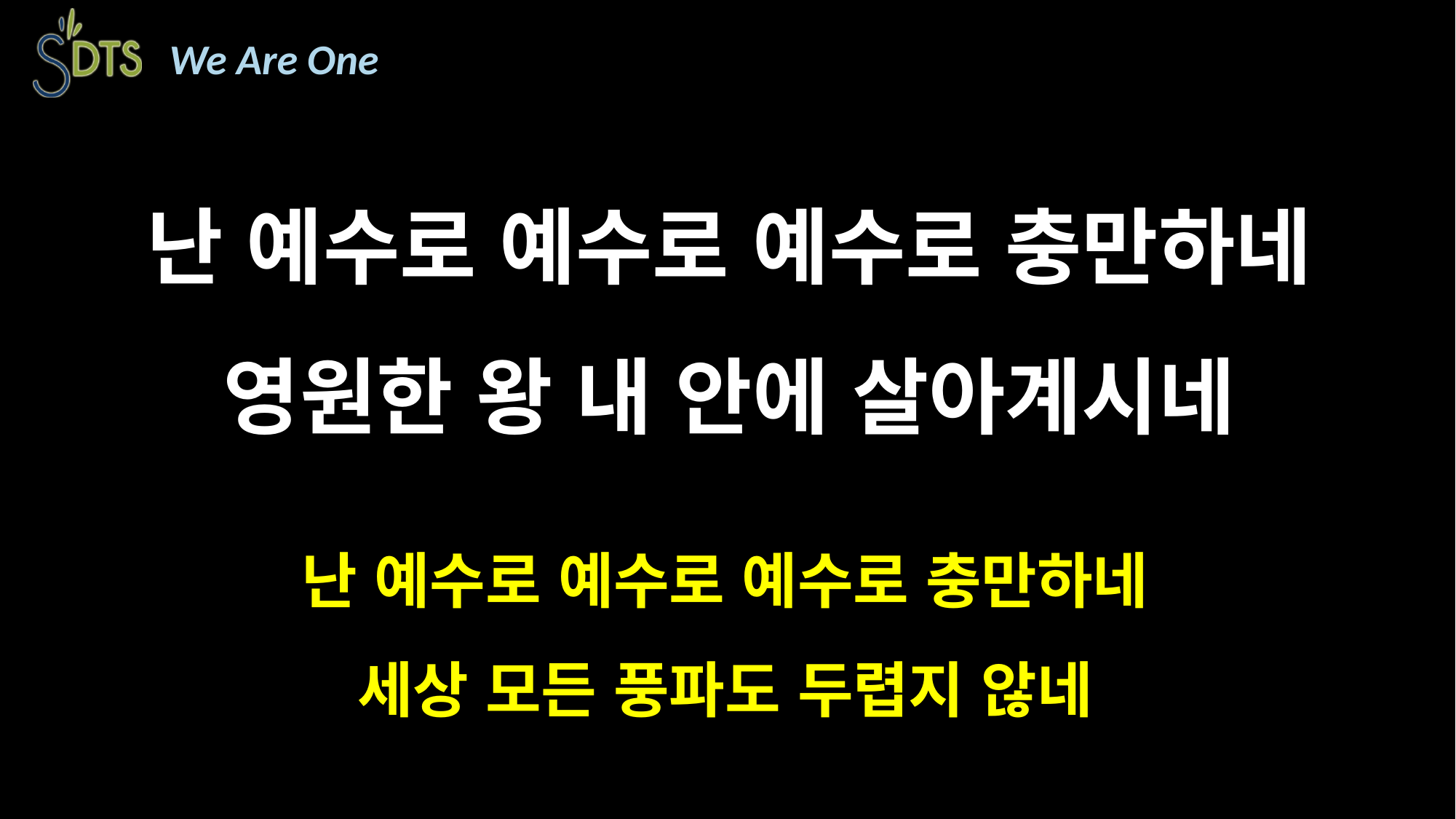

난 예수로 예수로 예수로 충만하네
영원한 왕 내 안에 살아계시네
난 예수로 예수로 예수로 충만하네
세상 모든 풍파도 두렵지 않네